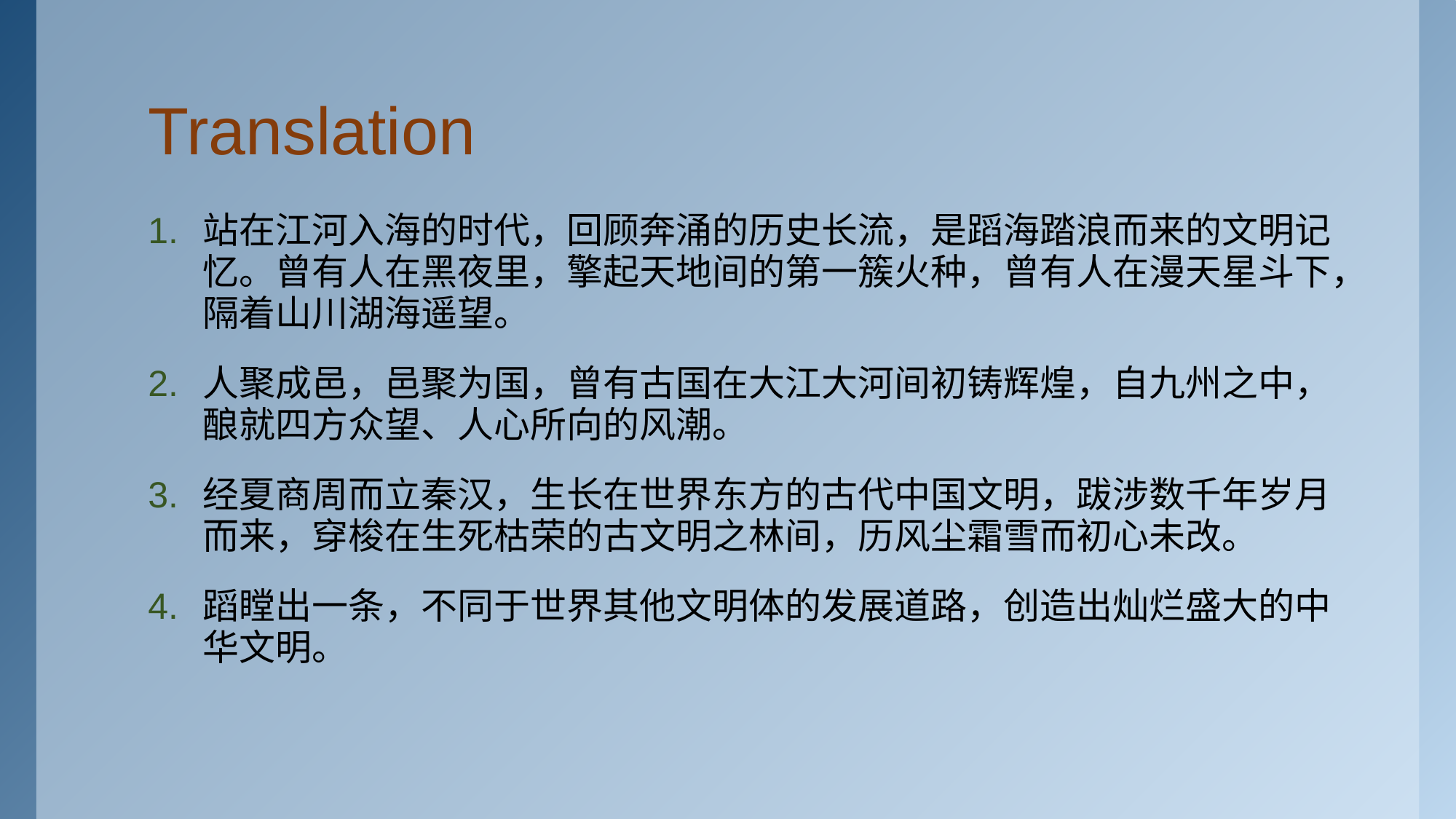

# Translation
站在江河入海的时代，回顾奔涌的历史长流，是蹈海踏浪而来的文明记忆。曾有人在黑夜里，擎起天地间的第一簇火种，曾有人在漫天星斗下，隔着山川湖海遥望。
人聚成邑，邑聚为国，曾有古国在大江大河间初铸辉煌，自九州之中，酿就四方众望、人心所向的风潮。
经夏商周而立秦汉，生长在世界东方的古代中国文明，跋涉数千年岁月而来，穿梭在生死枯荣的古文明之林间，历风尘霜雪而初心未改。
蹈瞠出一条，不同于世界其他文明体的发展道路，创造出灿烂盛大的中华文明。